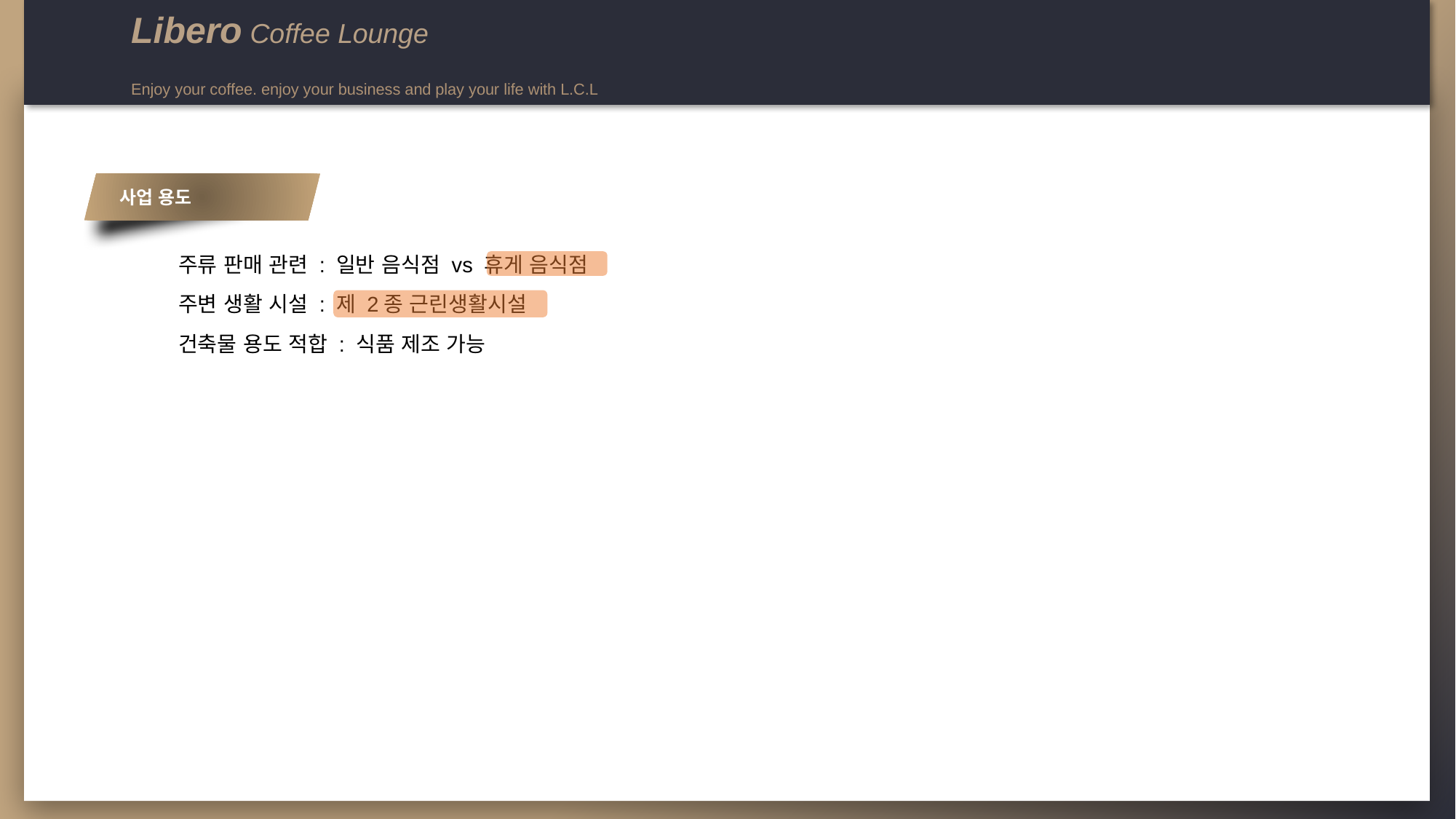

Libero Coffee Lounge
Enjoy your coffee. enjoy your business and play your life with L.C.L

사업 용도

주류 판매 관련 : 일반 음식점 vs 휴게 음식점
주변 생활 시설 : 제 2종 근린생활시설
건축물 용도 적합 : 식품 제조 가능